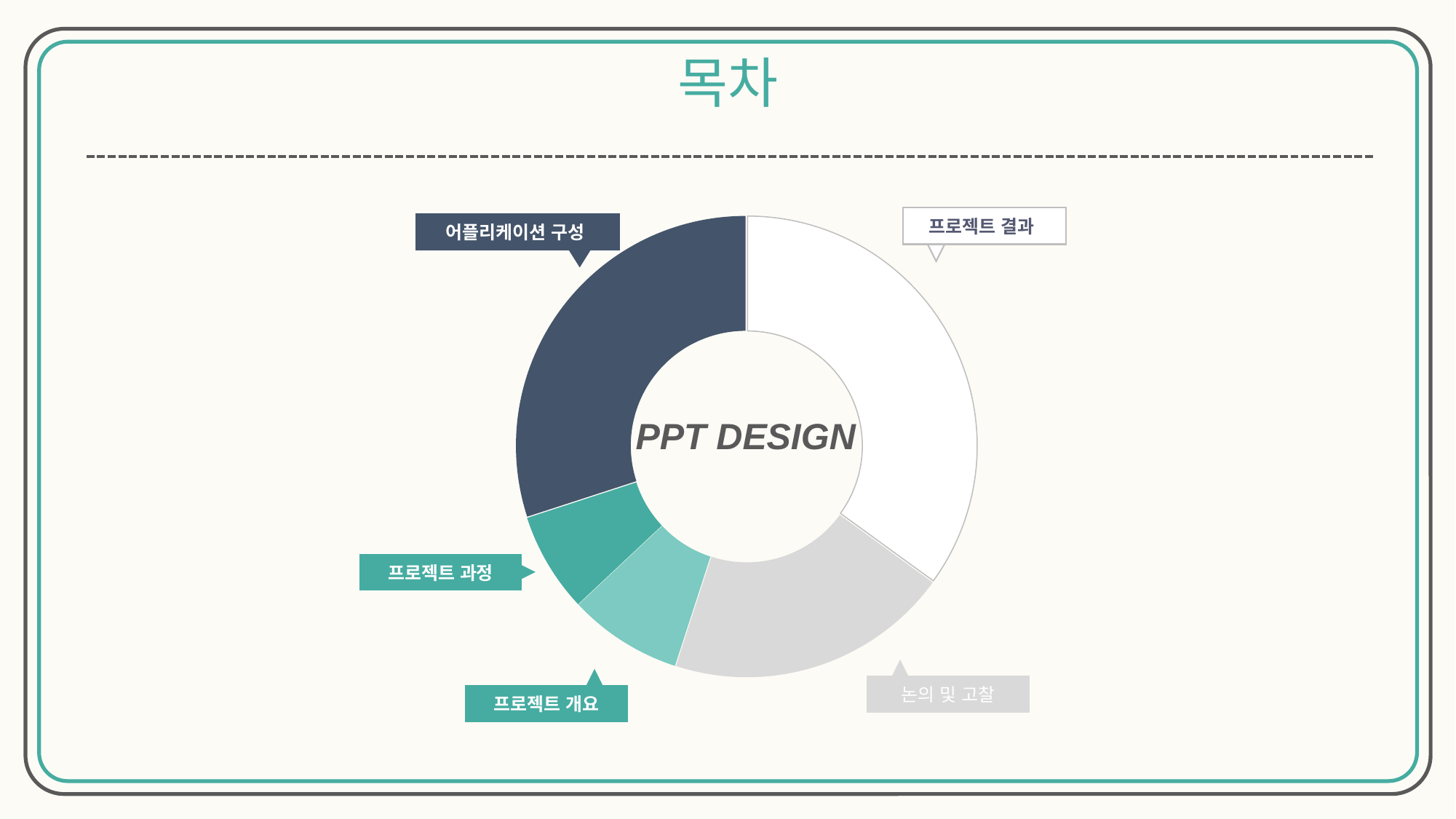

목차

### Chart

| Category | 판매 |
|---|---|
| 데이터1 | 35.0 |
| 데이터2 | 20.0 |
| 데이터3 | 8.0 |
| 데이터4 | 7.0 |
| 데이터5 | 30.0 |
프로젝트 결과

어플리케이션 구성

PPT DESIGN
프로젝트 과정

논의 및 고찰

프로젝트 개요